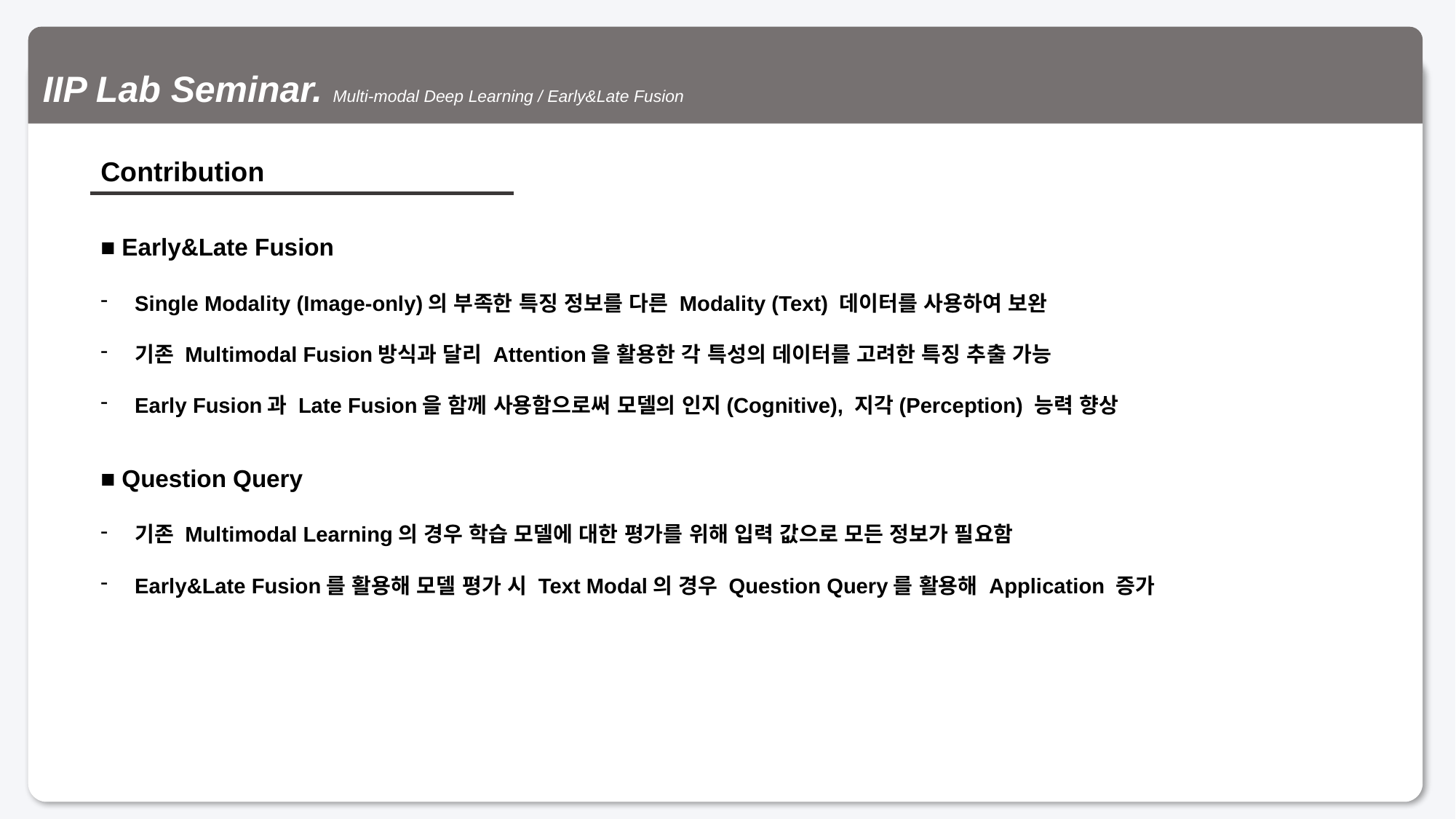

IIP Lab Seminar. Multi-modal Deep Learning / Early&Late Fusion

Contribution
■ Early&Late Fusion

Single Modality (Image-only)의 부족한 특징 정보를 다른 Modality (Text) 데이터를 사용하여 보완

기존 Multimodal Fusion방식과 달리 Attention을 활용한 각 특성의 데이터를 고려한 특징 추출 가능

Early Fusion과 Late Fusion을 함께 사용함으로써 모델의 인지(Cognitive), 지각(Perception) 능력 향상
■ Question Query

기존 Multimodal Learning의 경우 학습 모델에 대한 평가를 위해 입력 값으로 모든 정보가 필요함

Early&Late Fusion를 활용해 모델 평가 시 Text Modal의 경우 Question Query를 활용해 Application 증가
11